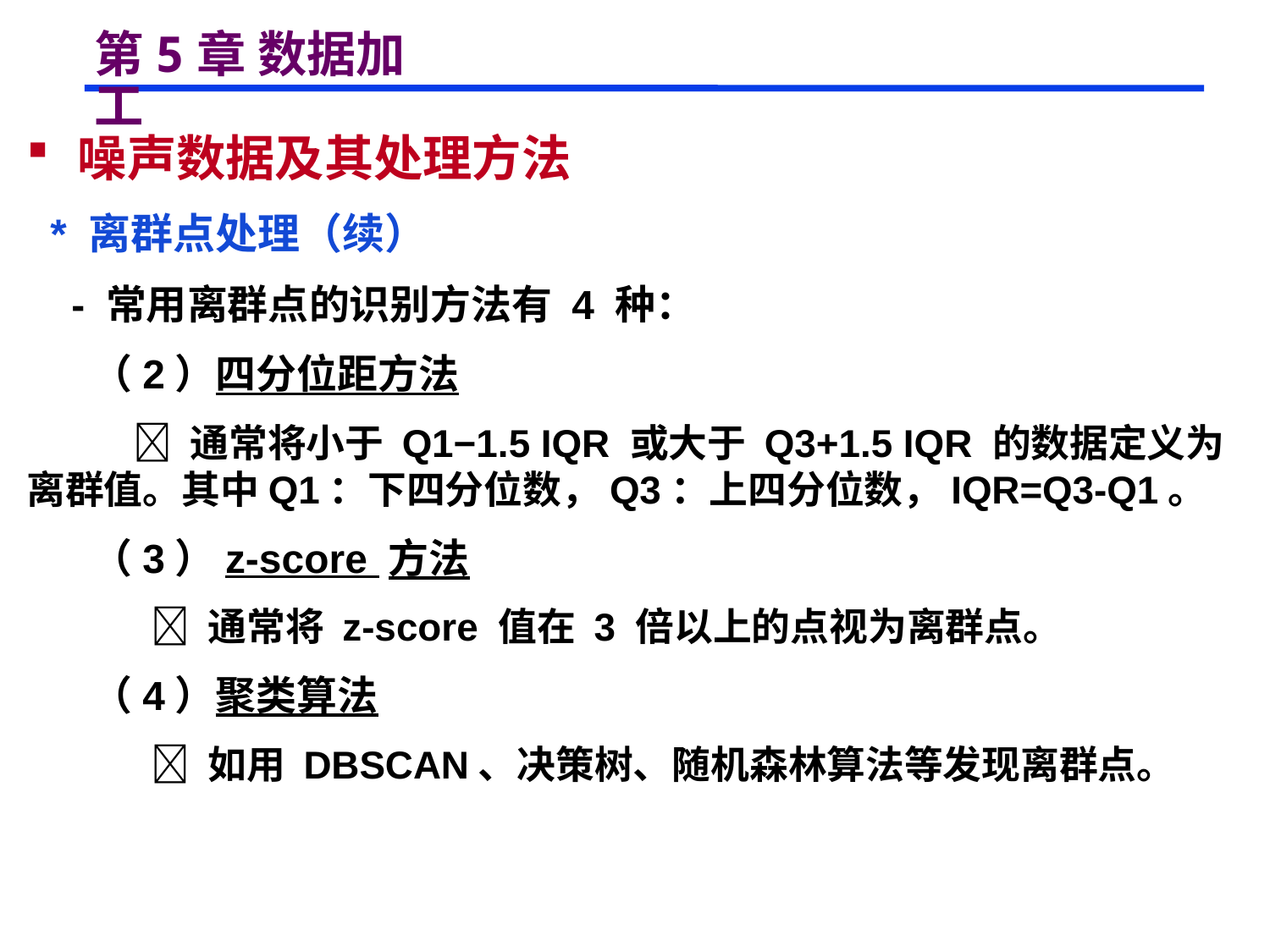

# 第5章 数据加工
 噪声数据及其处理方法
  * 离群点处理（续）
    - 常用离群点的识别方法有 4 种：
      （2）四分位距方法
            • 通常将小于 Q1−1.5 IQR 或大于 Q3+1.5 IQR 的数据定义为离群值。其中Q1：下四分位数，Q3：上四分位数，IQR=Q3-Q1。
      （3）z-score 方法
              • 通常将 z-score 值在 3 倍以上的点视为离群点。
      （4）聚类算法
              • 如用 DBSCAN、决策树、随机森林算法等发现离群点。